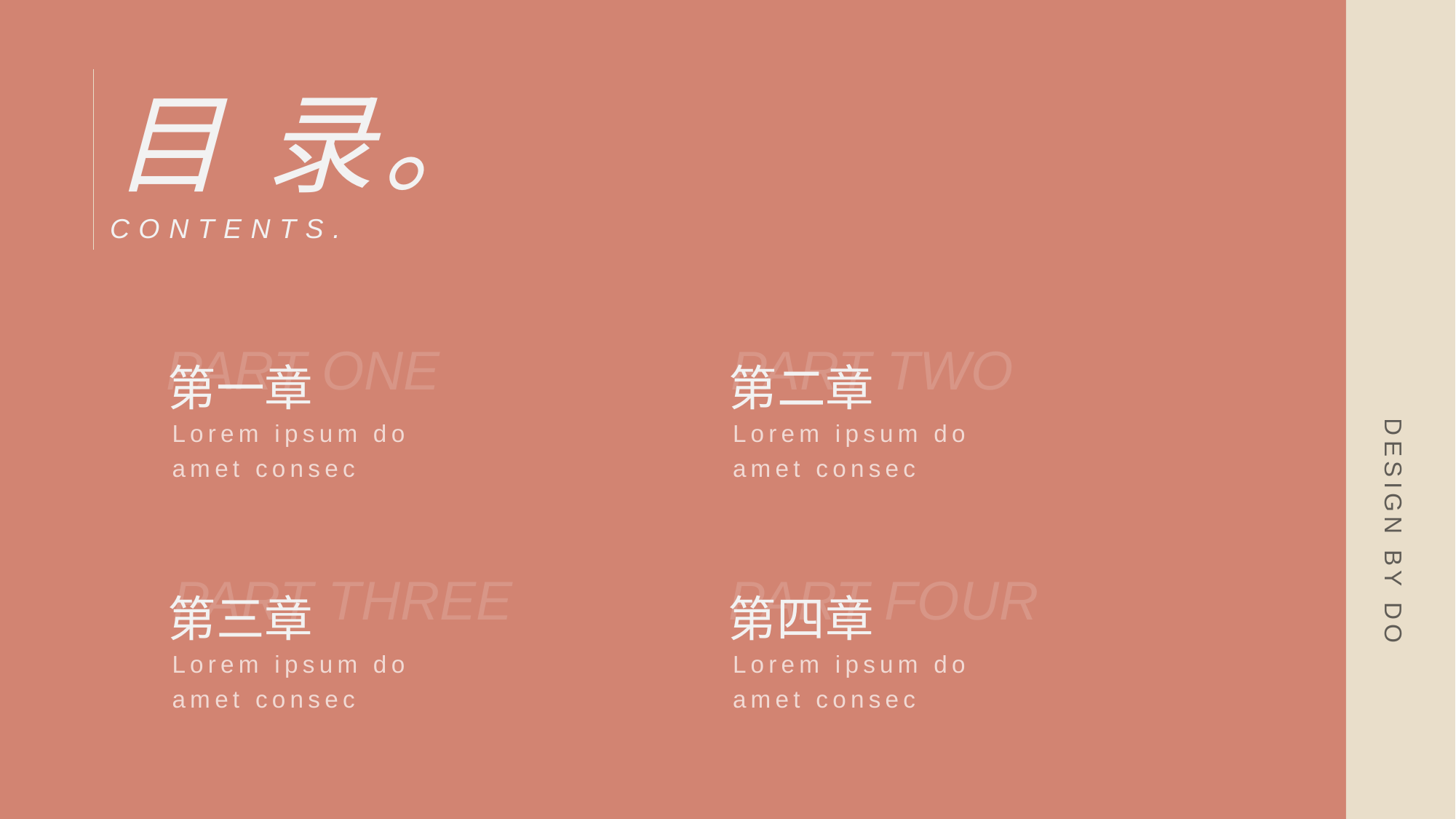

目 录。
CONTENTS.
PART ONE
PART TWO
第一章
第二章
Lorem ipsum dolor sit amet consectetur
Lorem ipsum dolor sit amet consectetur
DESIGN BY DOCER
PART THREE
PART FOUR
第三章
第四章
Lorem ipsum dolor sit amet consectetur
Lorem ipsum dolor sit amet consectetur